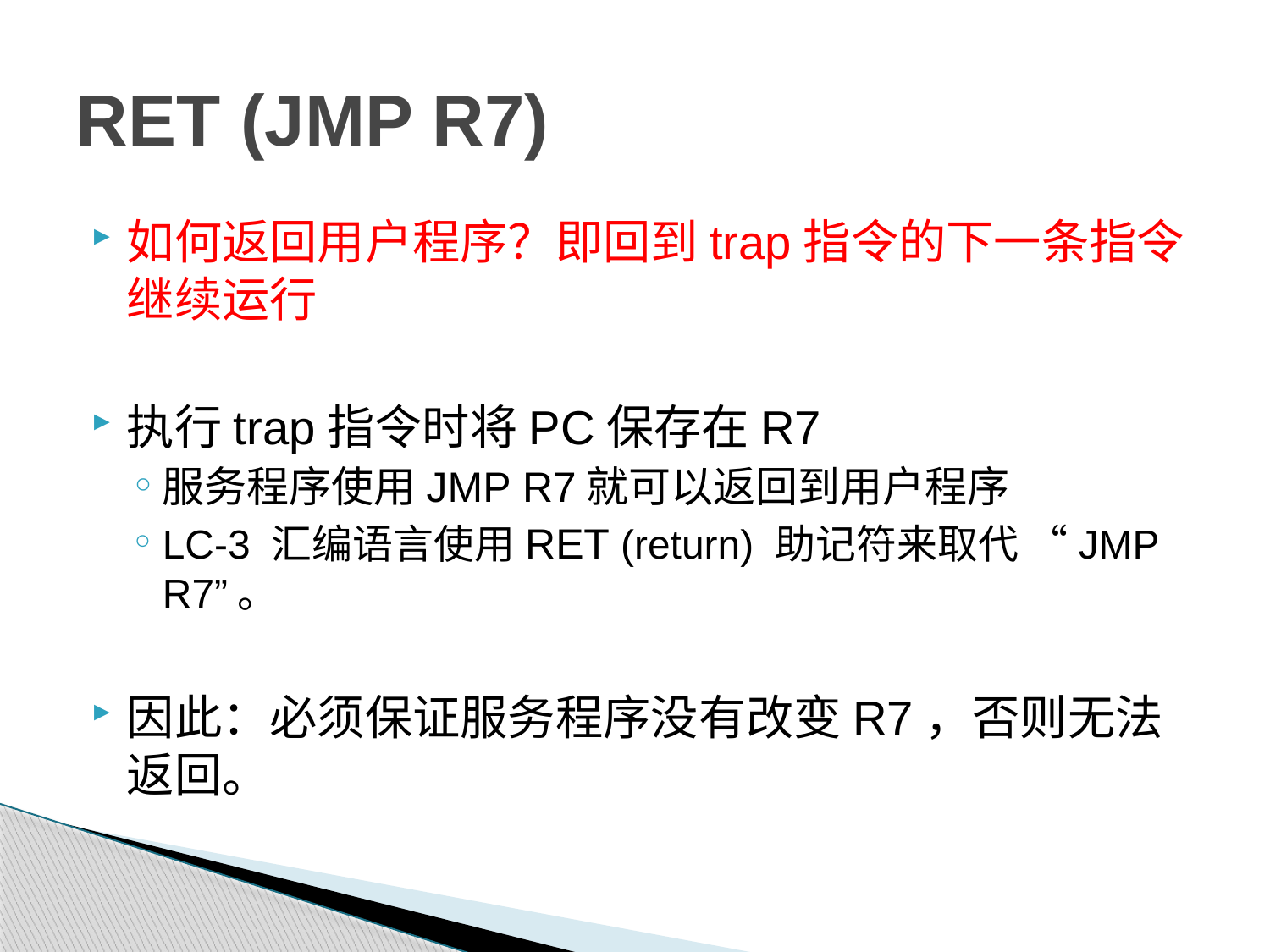

# RET (JMP R7)
如何返回用户程序？即回到trap指令的下一条指令继续运行

执行trap指令时将PC保存在R7
服务程序使用JMP R7就可以返回到用户程序
LC-3 汇编语言使用RET (return) 助记符来取代 “JMP R7”。

因此：必须保证服务程序没有改变R7，否则无法返回。